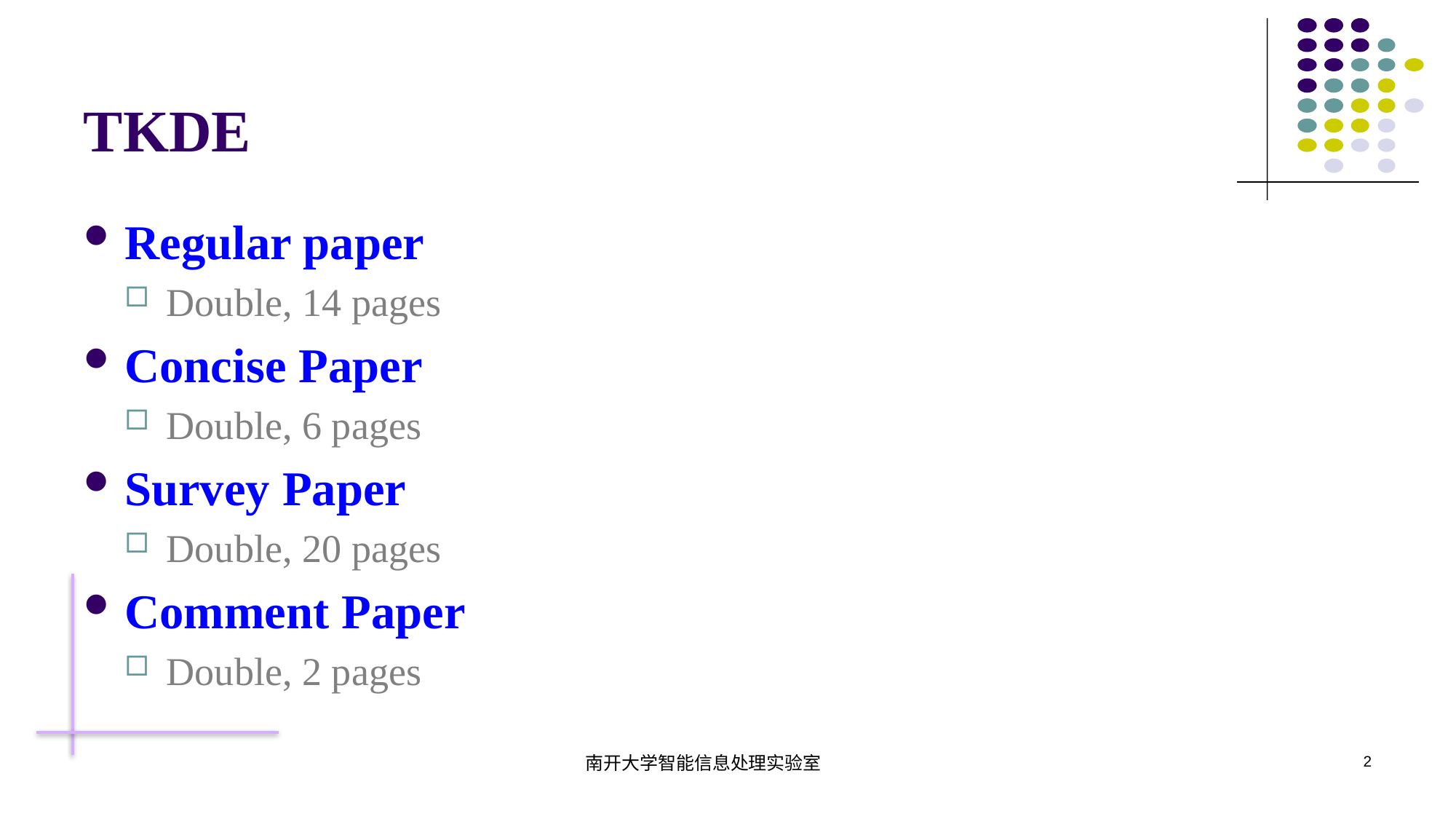

# TKDE
Regular paper
Double, 14 pages
Concise Paper
Double, 6 pages
Survey Paper
Double, 20 pages
Comment Paper
Double, 2 pages
南开大学智能信息处理实验室
2